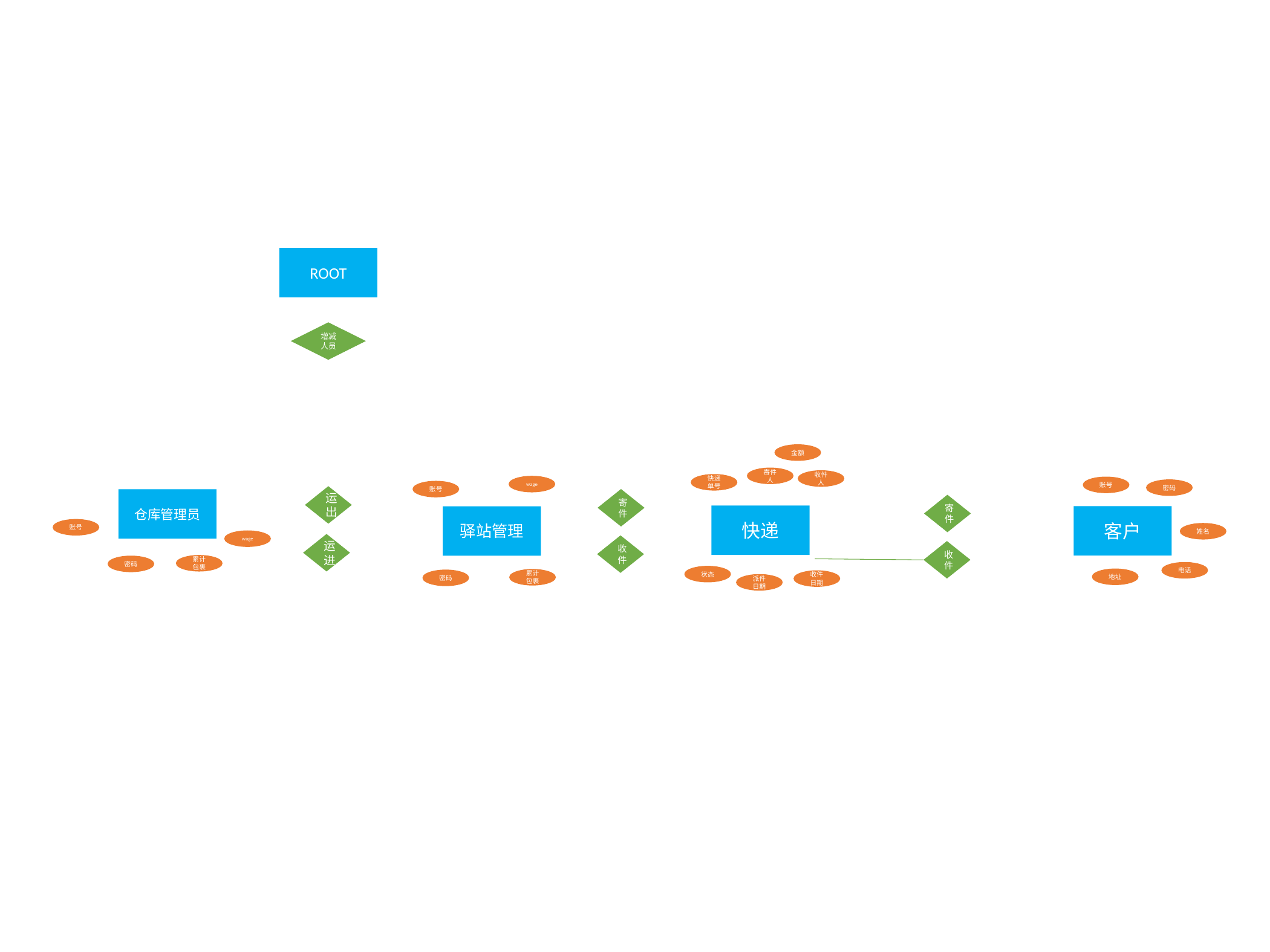

ROOT
增减人员
金额
寄件人
收件人
快递单号
wage
账号
密码
账号
运出
寄件
仓库管理员
寄件
快递
客户
驿站管理
账号
姓名
wage
运进
收件
收件
累计包裹
密码
电话
状态
地址
累计包裹
密码
收件日期
派件日期